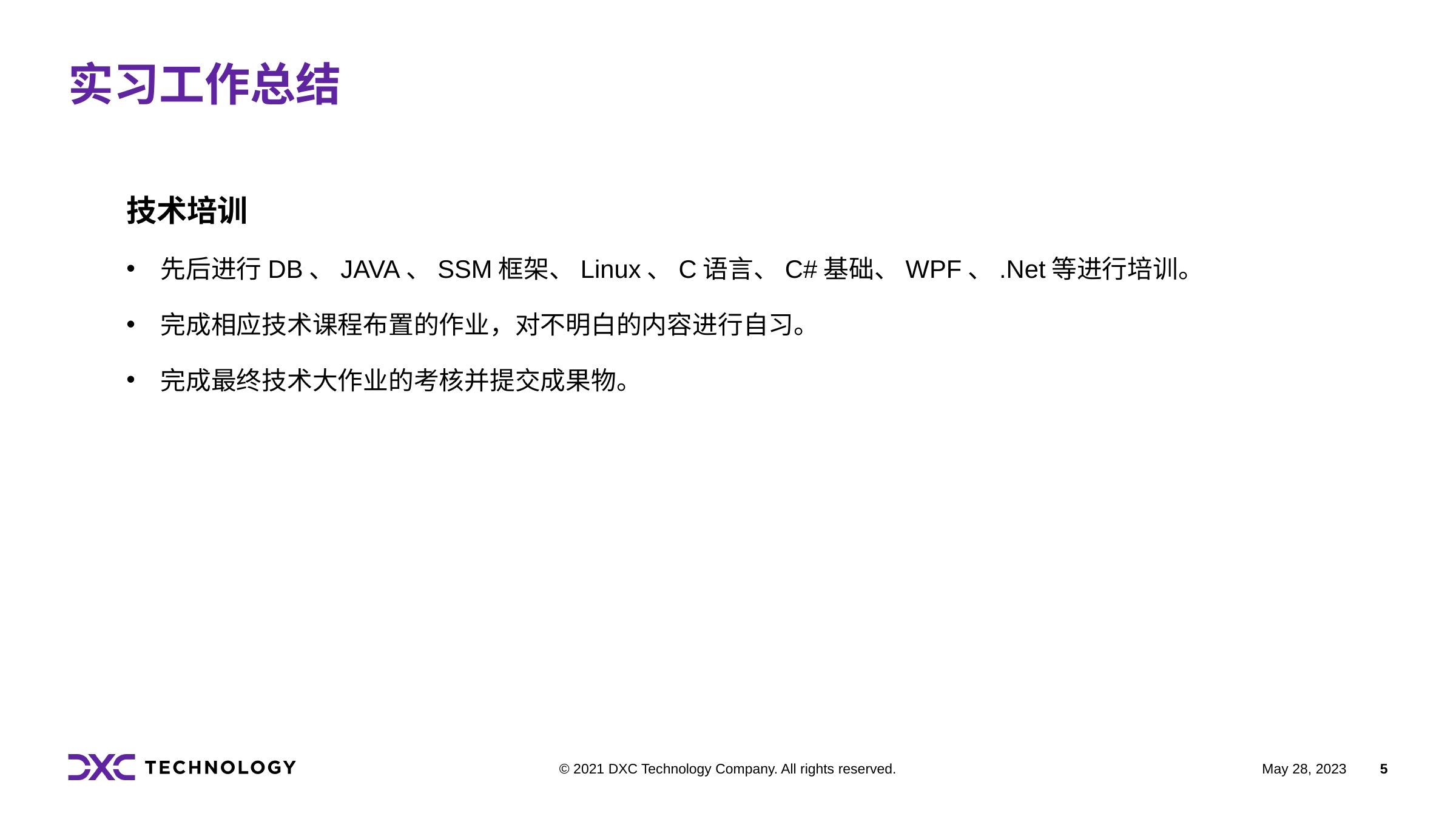

# 实习工作总结
技术培训
先后进行DB、JAVA、SSM框架、Linux、C语言、C#基础、WPF、.Net等进行培训。
完成相应技术课程布置的作业，对不明白的内容进行自习。
完成最终技术大作业的考核并提交成果物。